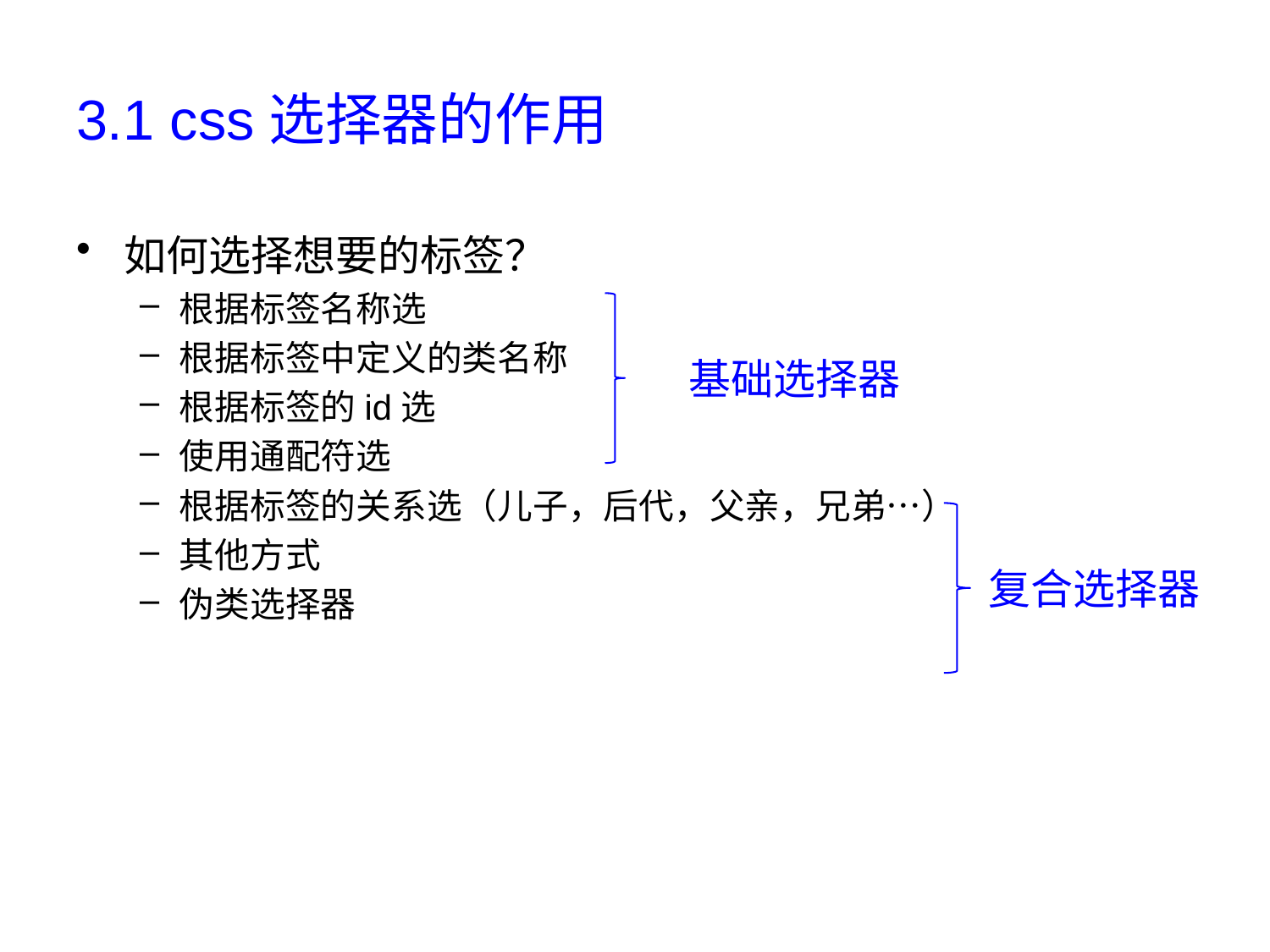

# 3.1 css选择器的作用
如何选择想要的标签？
根据标签名称选
根据标签中定义的类名称
根据标签的id选
使用通配符选
根据标签的关系选（儿子，后代，父亲，兄弟…）
其他方式
伪类选择器

基础选择器

复合选择器